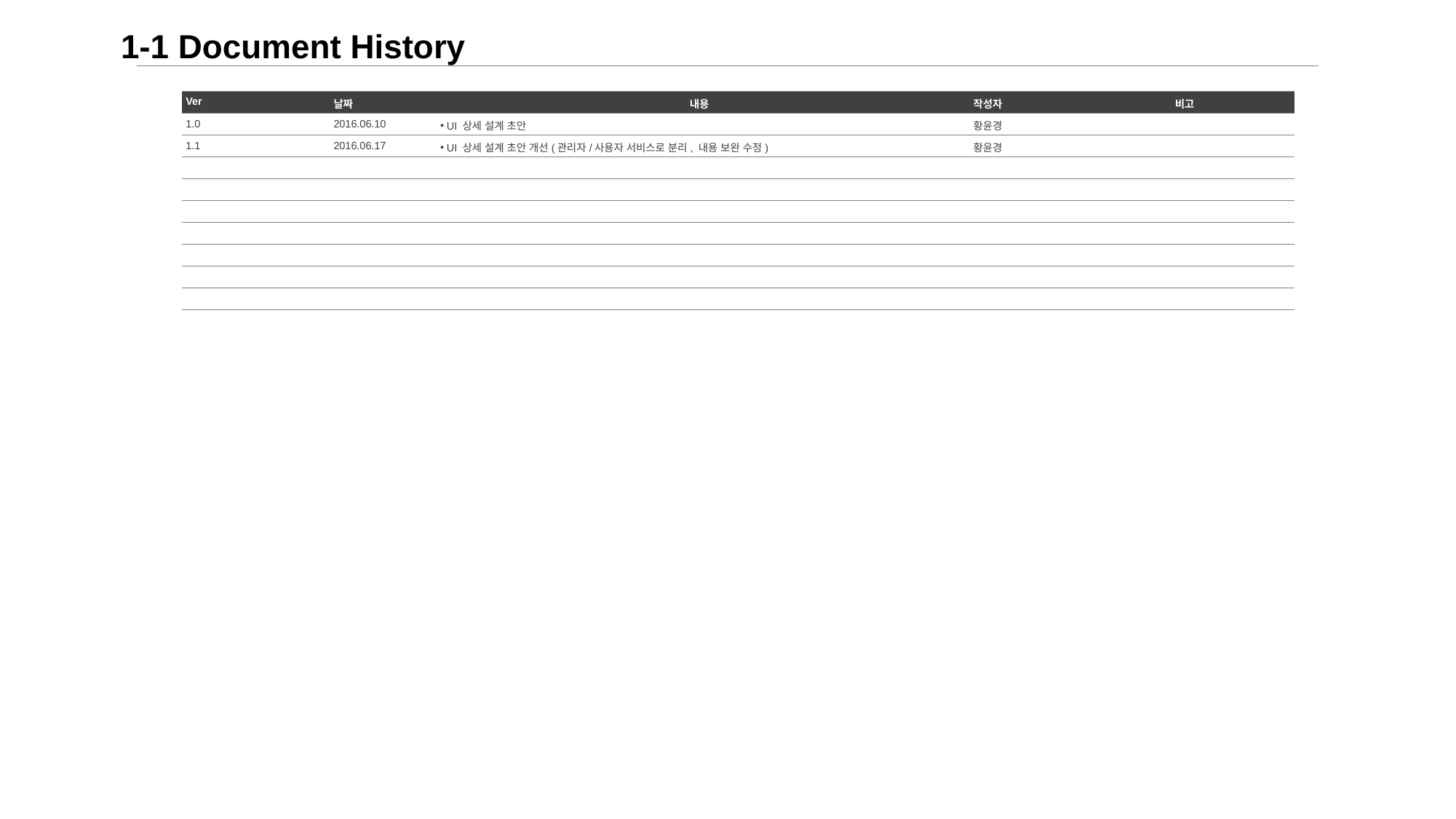

1-1 Document History
| Ver |  | 날짜 | 내용 | 작성자 | 비고 |
| --- | --- | --- | --- | --- | --- |
| 1.0 |  | 2016.06.10 | UI 상세 설계 초안 | 황윤경 |  |
| 1.1 |  | 2016.06.17 | UI 상세 설계 초안 개선(관리자/사용자 서비스로 분리, 내용 보완 수정) | 황윤경 |  |
|  |  |  |  |  |  |
|  |  |  |  |  |  |
|  |  |  |  |  |  |
|  |  |  |  |  |  |
|  |  |  |  |  |  |
|  |  |  |  |  |  |
|  |  |  |  |  |  |